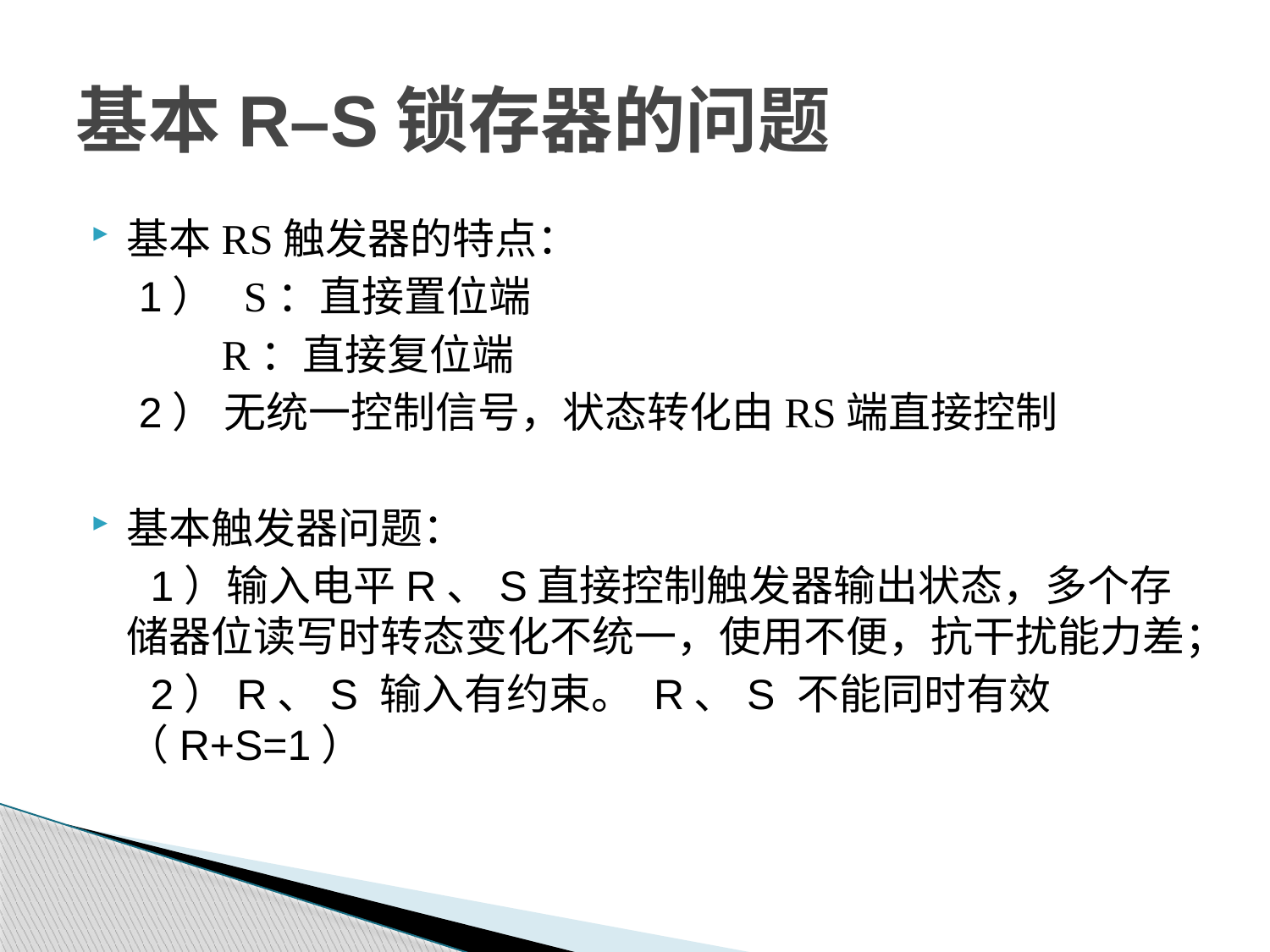

# 基本R–S锁存器的问题
基本RS触发器的特点：
    1）  S：直接置位端
           R：直接复位端
    2） 无统一控制信号，状态转化由RS端直接控制

基本触发器问题：
     1）输入电平R、S直接控制触发器输出状态，多个存储器位读写时转态变化不统一，使用不便，抗干扰能力差；
     2）R、S 输入有约束。 R、S 不能同时有效（R+S=1）